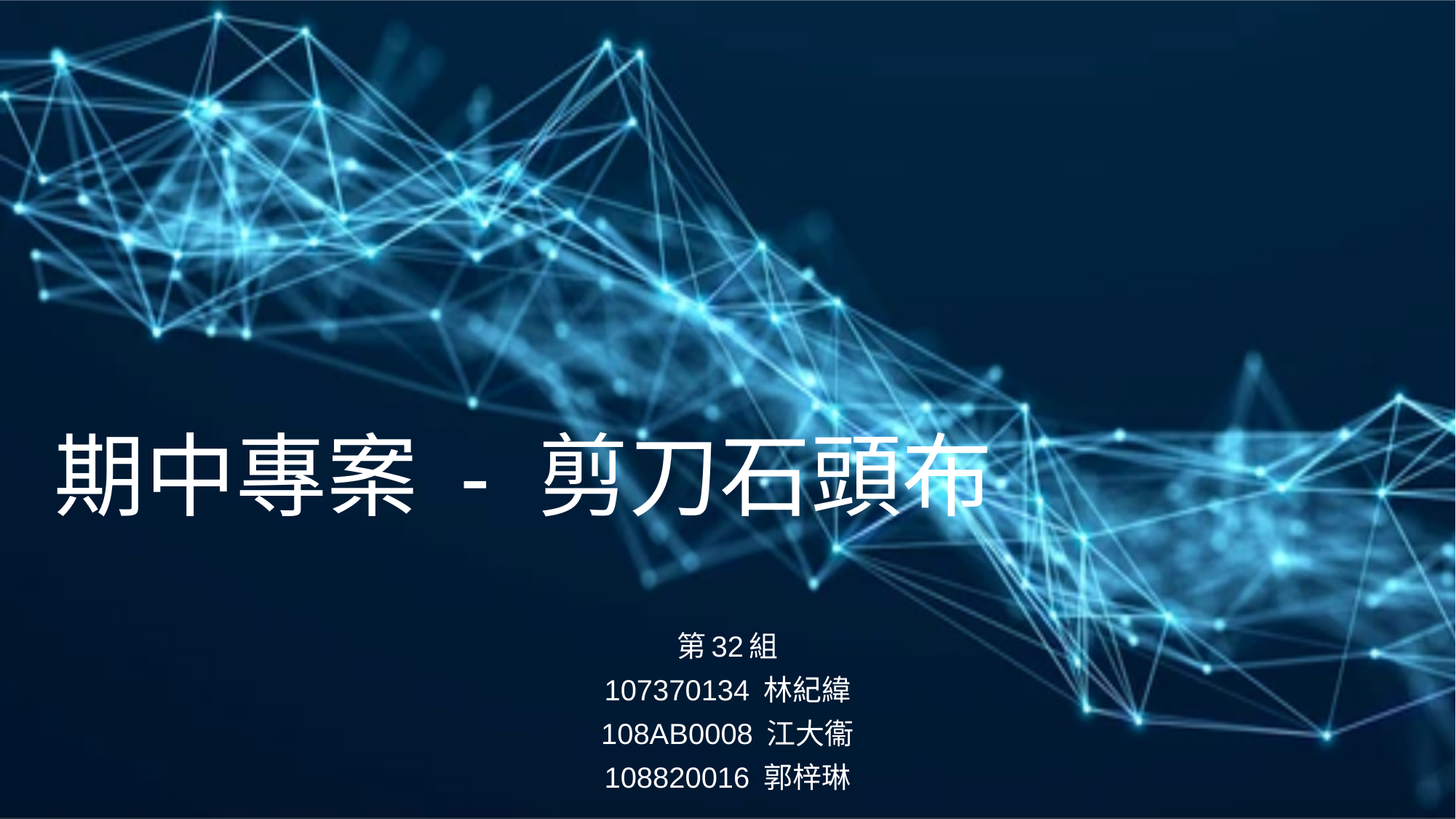

# 期中專案 - 剪刀石頭布
第32組
107370134 林紀緯
108AB0008 江大衞
108820016 郭梓琳